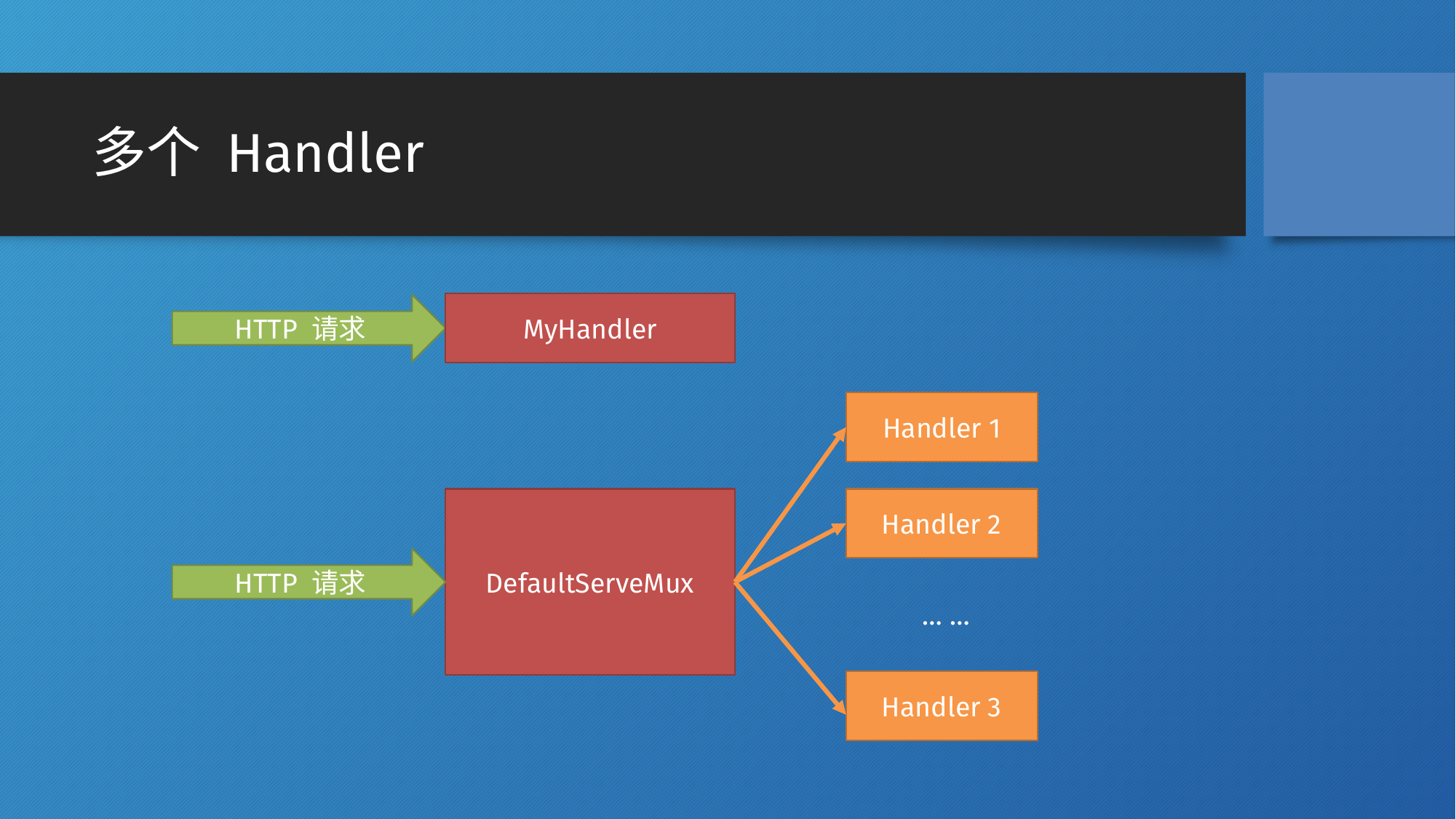

# 多个 Handler
MyHandler
HTTP 请求
Handler 1
DefaultServeMux
Handler 2
HTTP 请求
… …
Handler 3